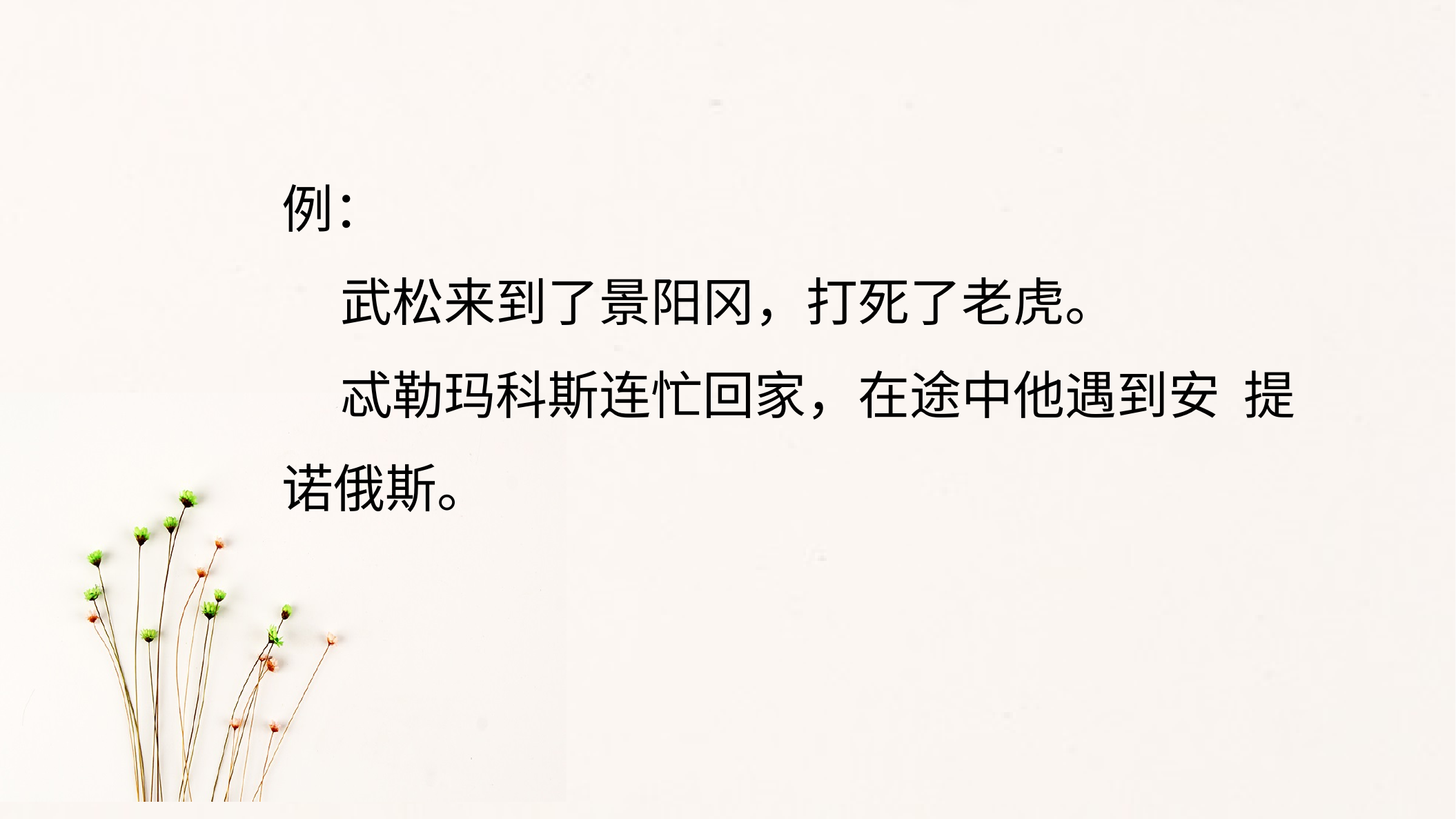

例：
    武松来到了景阳冈，打死了老虎。
    忒勒玛科斯连忙回家，在途中他遇到安  提诺俄斯。